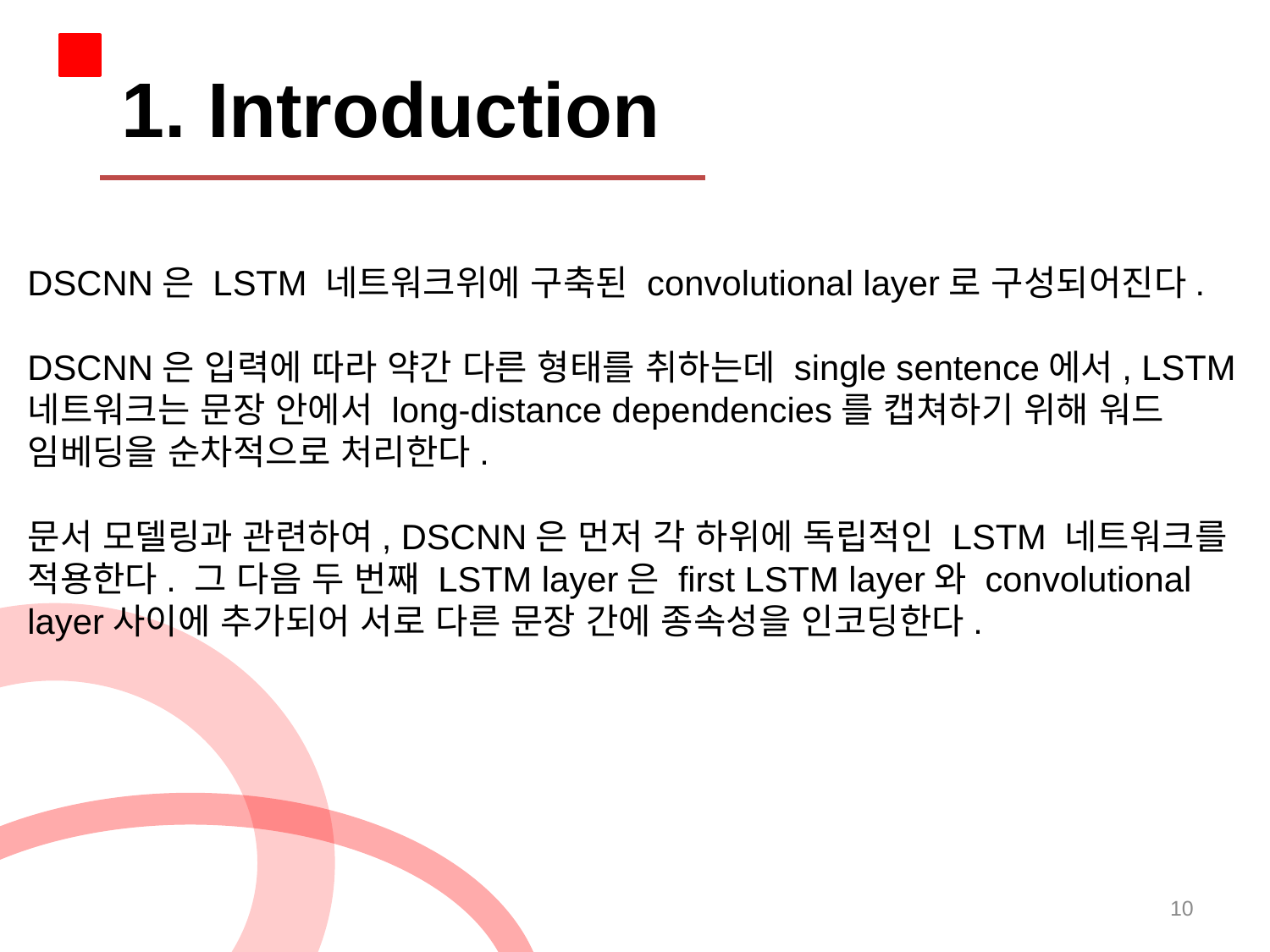

1. Introduction

DSCNN은 LSTM 네트워크위에 구축된 convolutional layer로 구성되어진다.

DSCNN은 입력에 따라 약간 다른 형태를 취하는데 single sentence에서, LSTM네트워크는 문장 안에서 long-distance dependencies를 캡쳐하기 위해 워드 임베딩을 순차적으로 처리한다.

문서 모델링과 관련하여, DSCNN은 먼저 각 하위에 독립적인 LSTM 네트워크를 적용한다. 그 다음 두 번째 LSTM layer은 first LSTM layer와 convolutional layer사이에 추가되어 서로 다른 문장 간에 종속성을 인코딩한다.

10